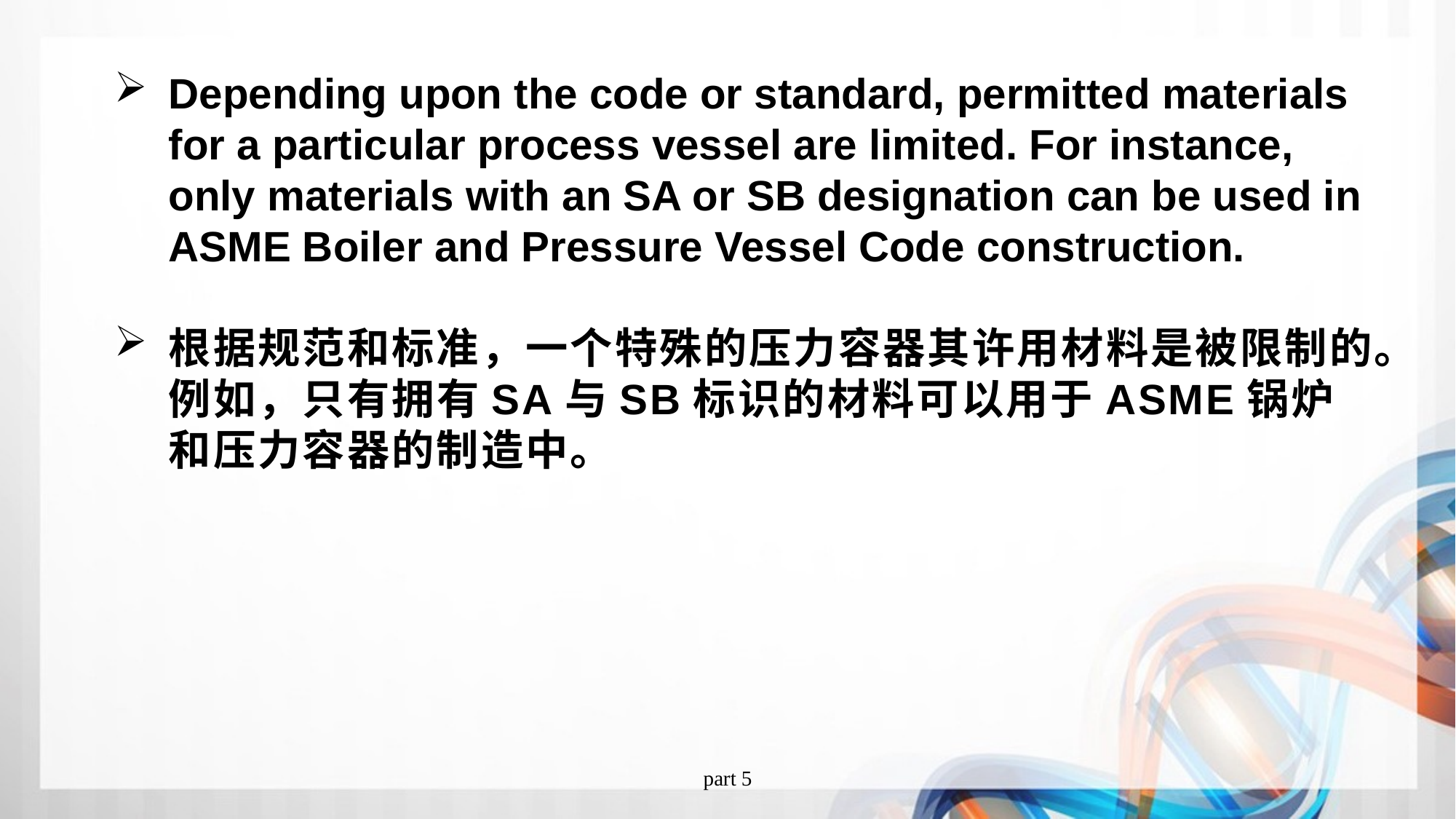

Depending upon the code or standard, permitted materials for a particular process vessel are limited. For instance, only materials with an SA or SB designation can be used in ASME Boiler and Pressure Vessel Code construction.

根据规范和标准，一个特殊的压力容器其许用材料是被限制的。例如，只有拥有SA与SB标识的材料可以用于ASME锅炉和压力容器的制造中。
part 5